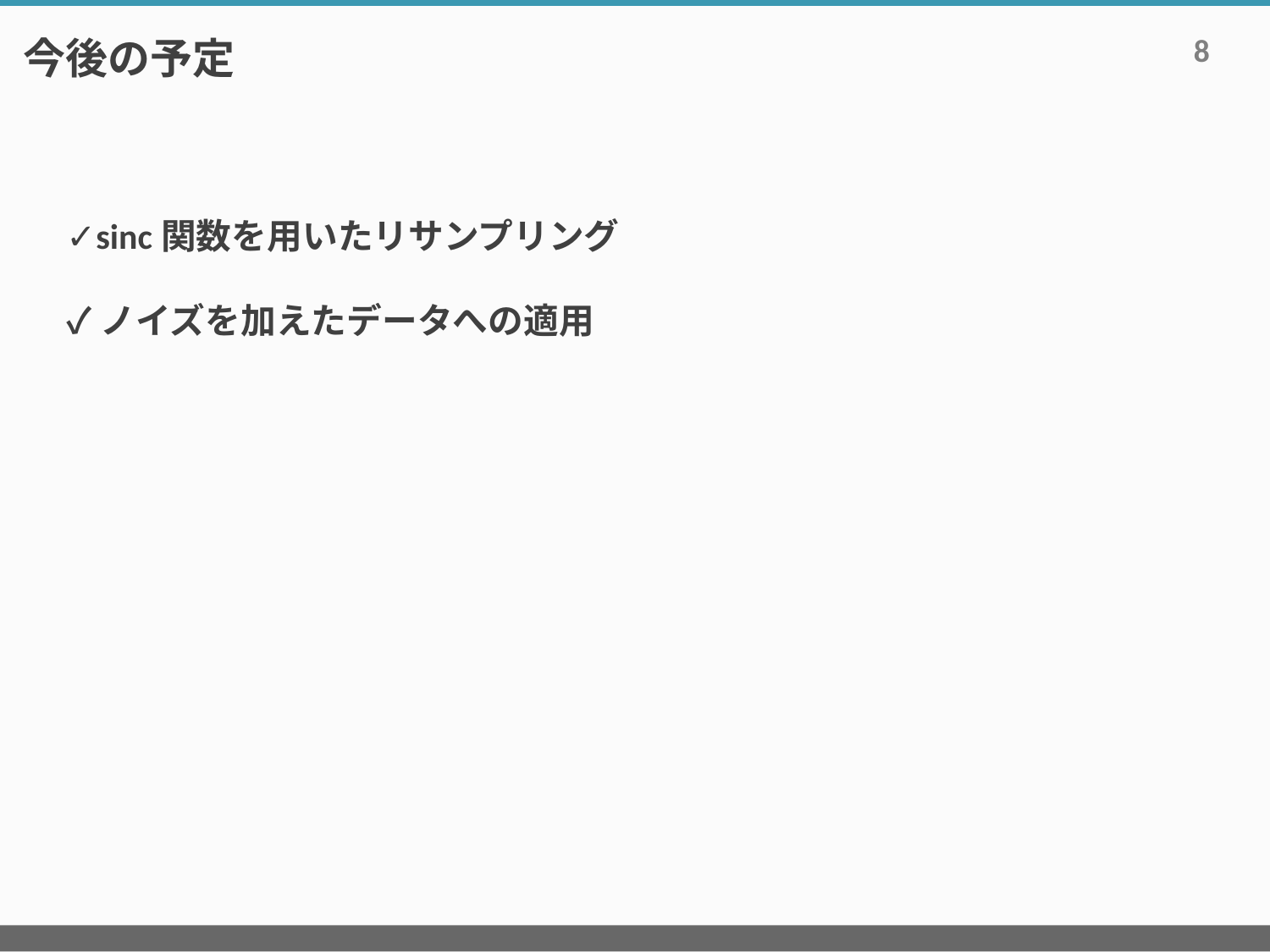

# 今後の予定
8
✓sinc関数を用いたリサンプリング
✓ノイズを加えたデータへの適用